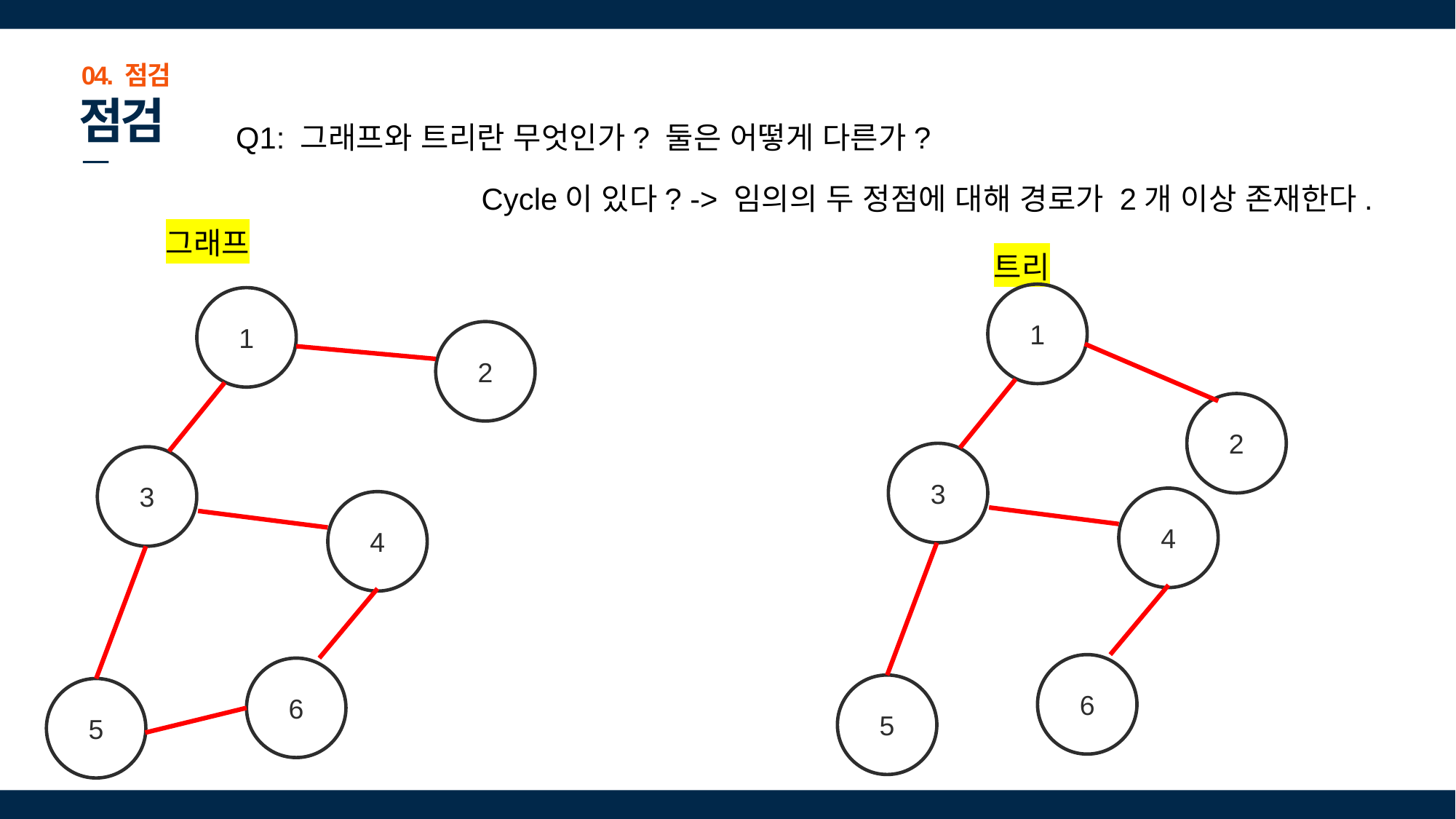

04. 점검
점검
Q1: 그래프와 트리란 무엇인가? 둘은 어떻게 다른가?
Cycle이 있다? -> 임의의 두 정점에 대해 경로가 2개 이상 존재한다.
그래프
트리
1
1
2
2
3
3
4
4
6
6
5
5